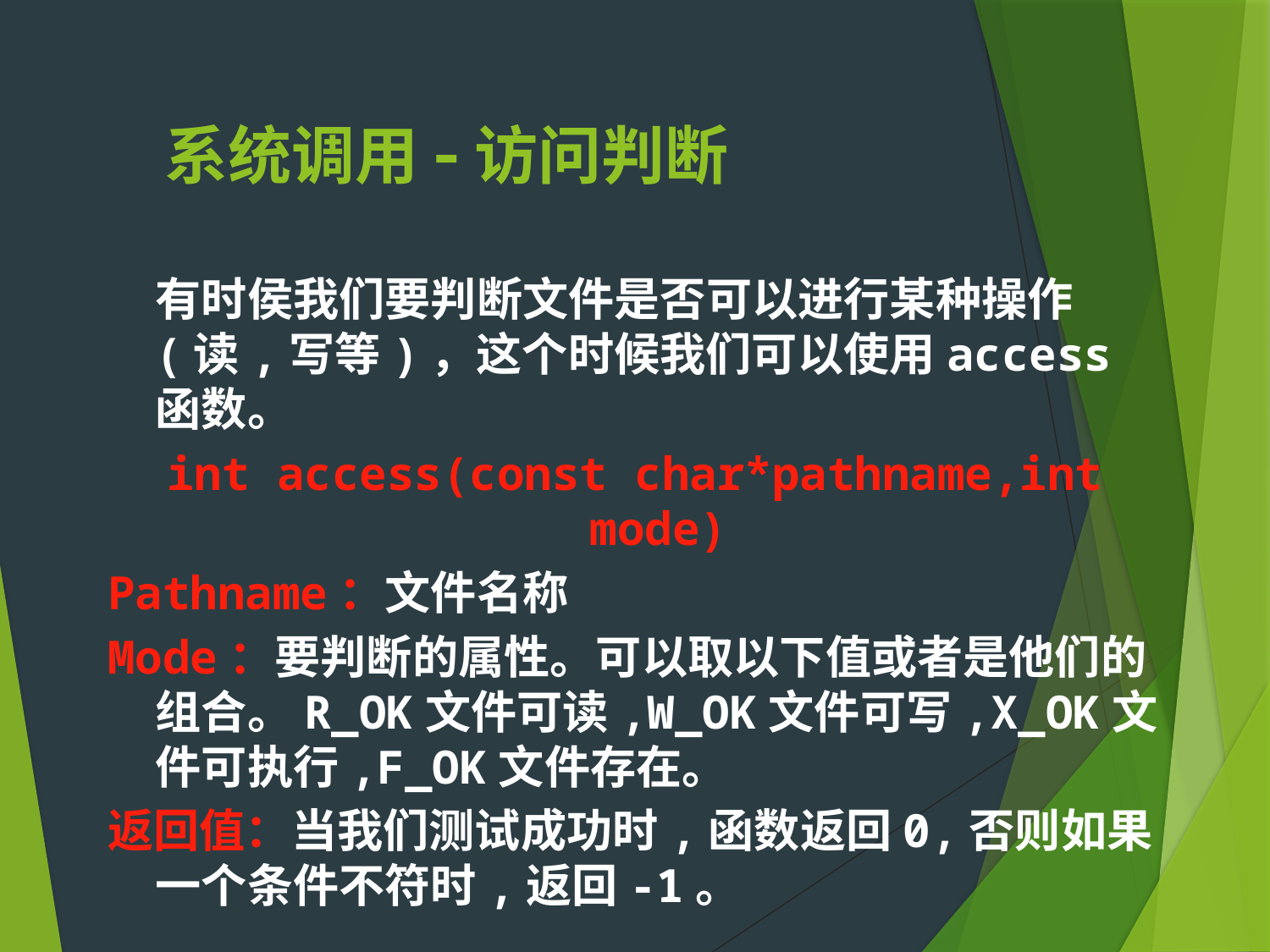

系统调用-访问判断
	有时侯我们要判断文件是否可以进行某种操作(读,写等)，这个时候我们可以使用access函数。
int access(const char*pathname,int mode)
Pathname：文件名称
Mode：要判断的属性。可以取以下值或者是他们的组合。R_OK文件可读,W_OK文件可写,X_OK文件可执行,F_OK文件存在。
返回值：当我们测试成功时,函数返回0,否则如果一个条件不符时,返回-1。